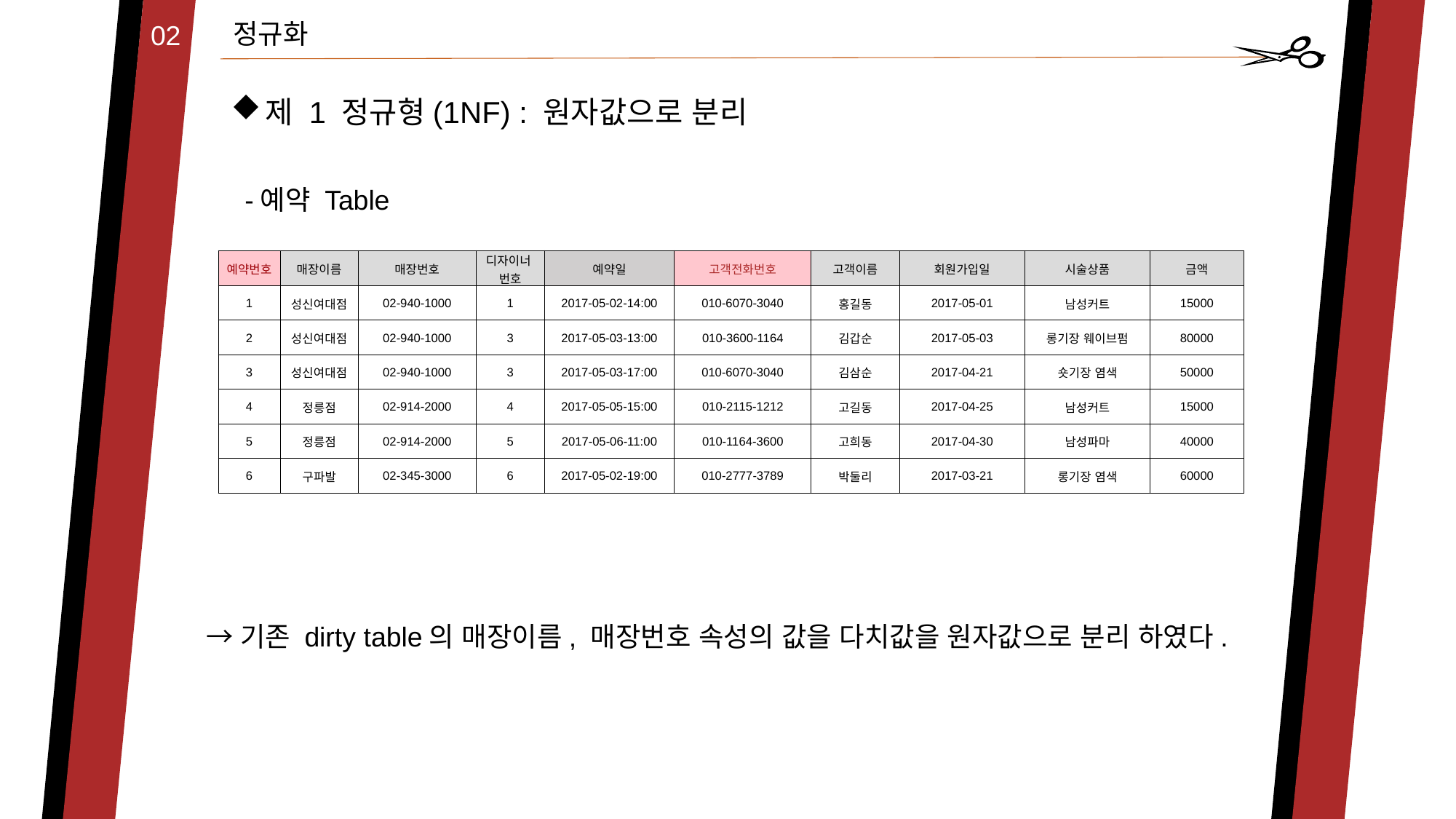

정규화
02

제 1 정규형(1NF) : 원자값으로 분리
-예약 Table
| 예약번호 | 매장이름 | 매장번호 | 디자이너 번호 | 예약일 | 고객전화번호 | 고객이름 | 회원가입일 | 시술상품 | 금액 |
| --- | --- | --- | --- | --- | --- | --- | --- | --- | --- |
| 1 | 성신여대점 | 02-940-1000 | 1 | 2017-05-02-14:00 | 010-6070-3040 | 홍길동 | 2017-05-01 | 남성커트 | 15000 |
| 2 | 성신여대점 | 02-940-1000 | 3 | 2017-05-03-13:00 | 010-3600-1164 | 김갑순 | 2017-05-03 | 롱기장 웨이브펌 | 80000 |
| 3 | 성신여대점 | 02-940-1000 | 3 | 2017-05-03-17:00 | 010-6070-3040 | 김삼순 | 2017-04-21 | 숏기장 염색 | 50000 |
| 4 | 정릉점 | 02-914-2000 | 4 | 2017-05-05-15:00 | 010-2115-1212 | 고길동 | 2017-04-25 | 남성커트 | 15000 |
| 5 | 정릉점 | 02-914-2000 | 5 | 2017-05-06-11:00 | 010-1164-3600 | 고희동 | 2017-04-30 | 남성파마 | 40000 |
| 6 | 구파발 | 02-345-3000 | 6 | 2017-05-02-19:00 | 010-2777-3789 | 박둘리 | 2017-03-21 | 롱기장 염색 | 60000 |
→기존 dirty table의 매장이름, 매장번호 속성의 값을 다치값을 원자값으로 분리 하였다.